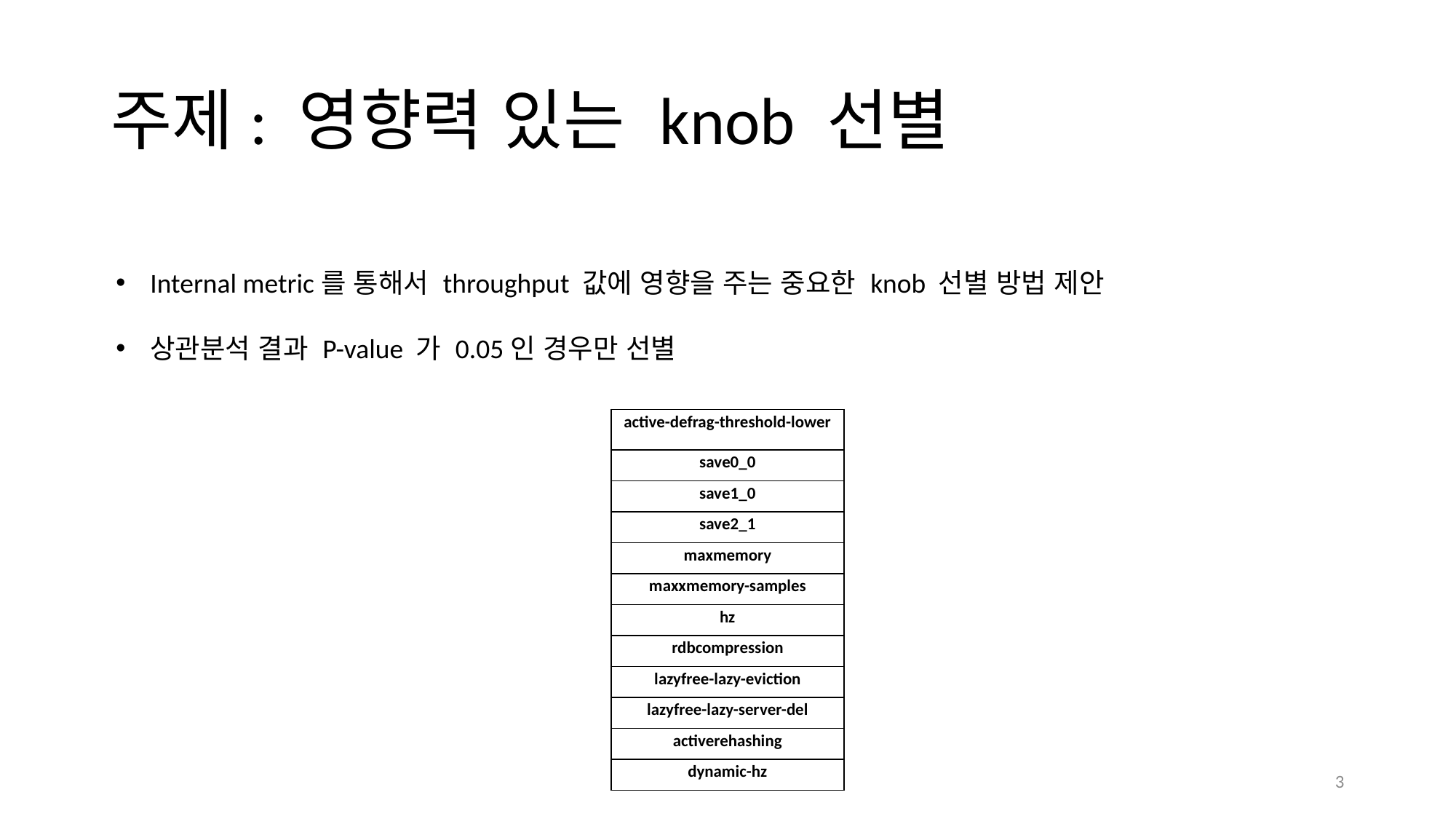

# 주제: 영향력 있는 knob 선별
Internal metric를 통해서 throughput 값에 영향을 주는 중요한 knob 선별 방법 제안
상관분석 결과 P-value 가 0.05인 경우만 선별
| active-defrag-threshold-lower |
| --- |
| save0\_0 |
| save1\_0 |
| save2\_1 |
| maxmemory |
| maxxmemory-samples |
| hz |
| rdbcompression |
| lazyfree-lazy-eviction |
| lazyfree-lazy-server-del |
| activerehashing |
| dynamic-hz |
3